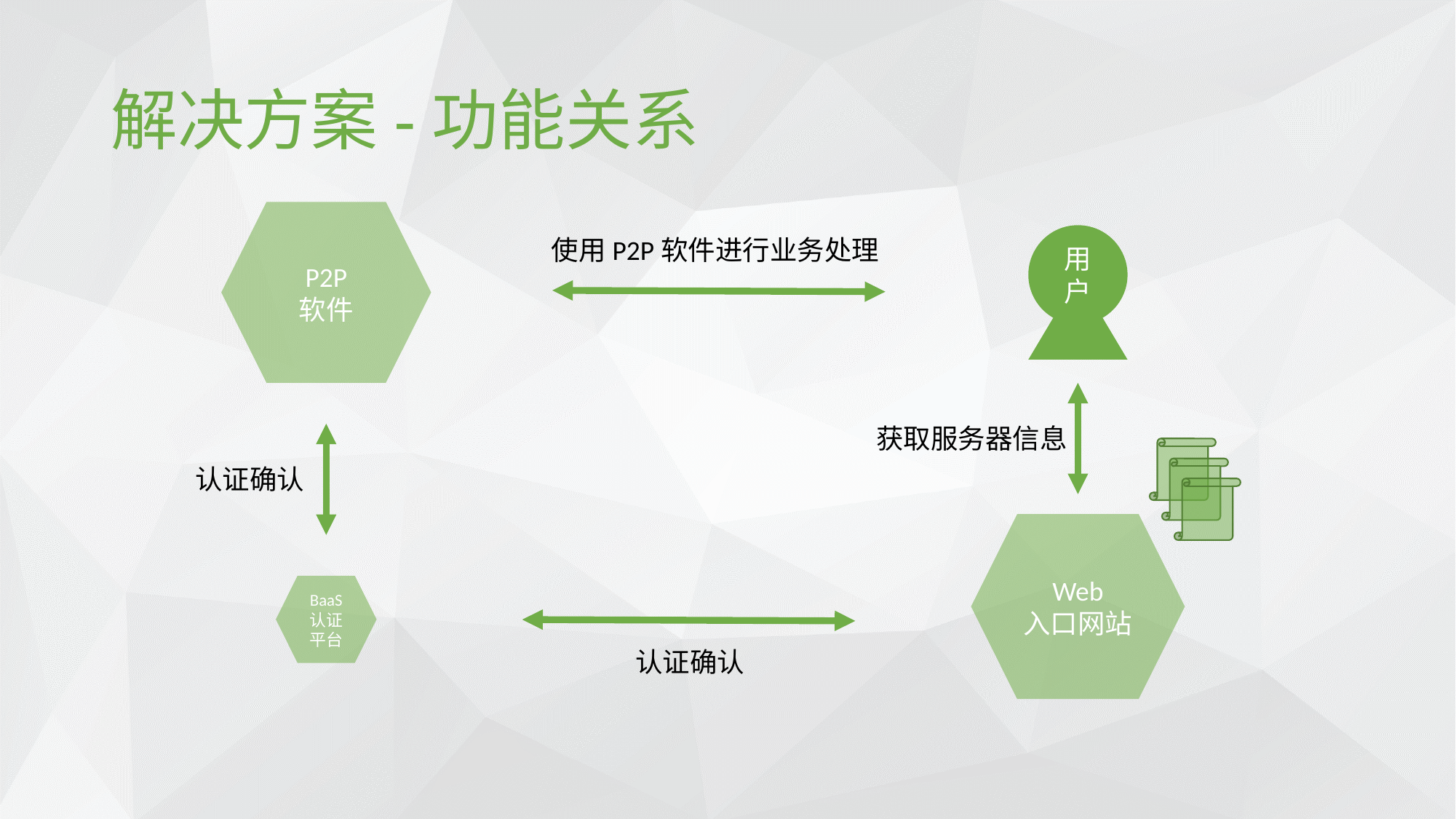

# 解决方案-功能关系
P2P
软件
用户

使用P2P软件进行业务处理
获取服务器信息

认证确认
Web
入口网站
BaaS
认证平台
认证确认